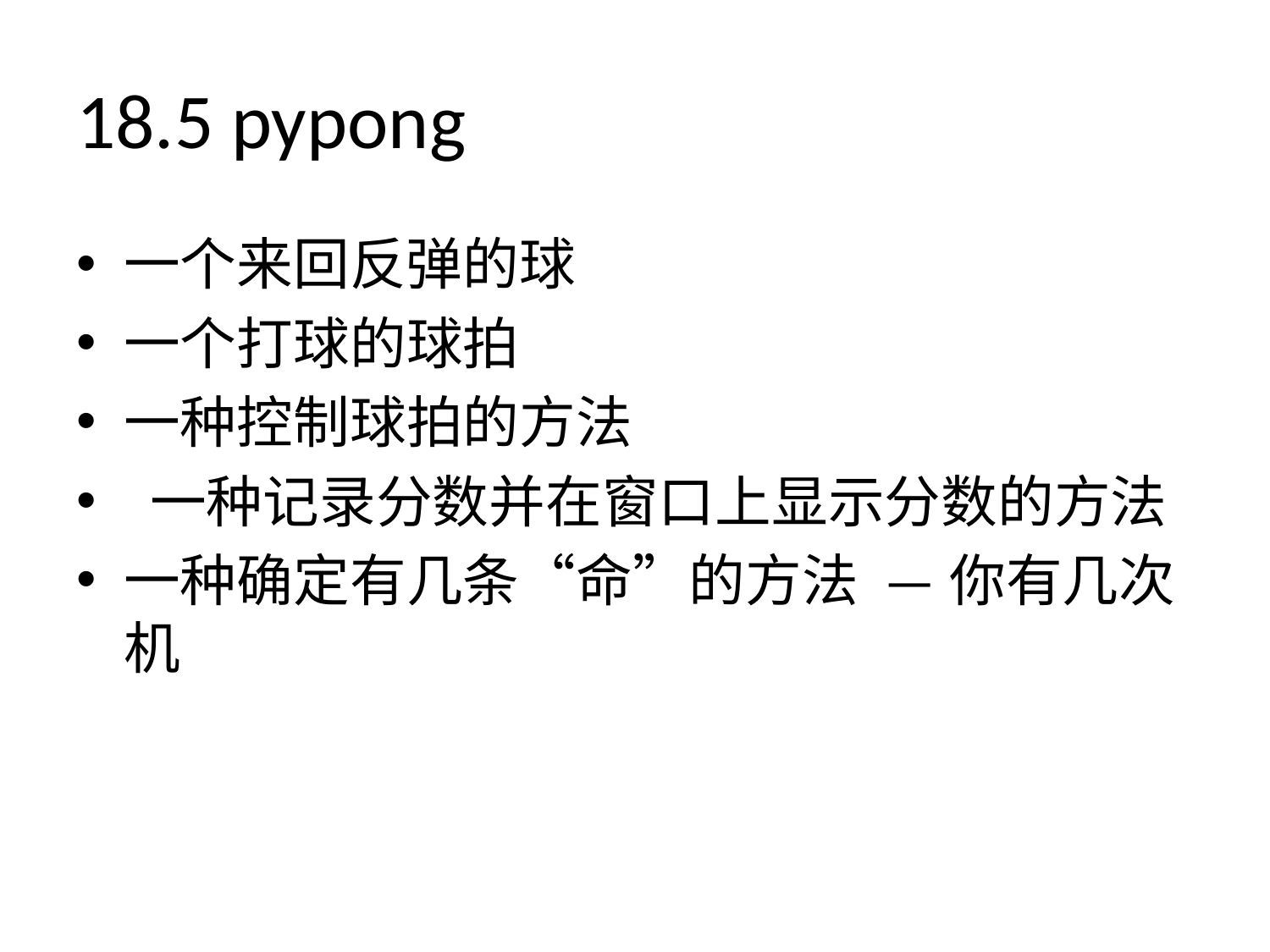

# 18.5 pypong
一个来回反弹的球
一个打球的球拍
一种控制球拍的方法
 一种记录分数并在窗口上显示分数的方法
一种确定有几条“命”的方法 —你有几次机